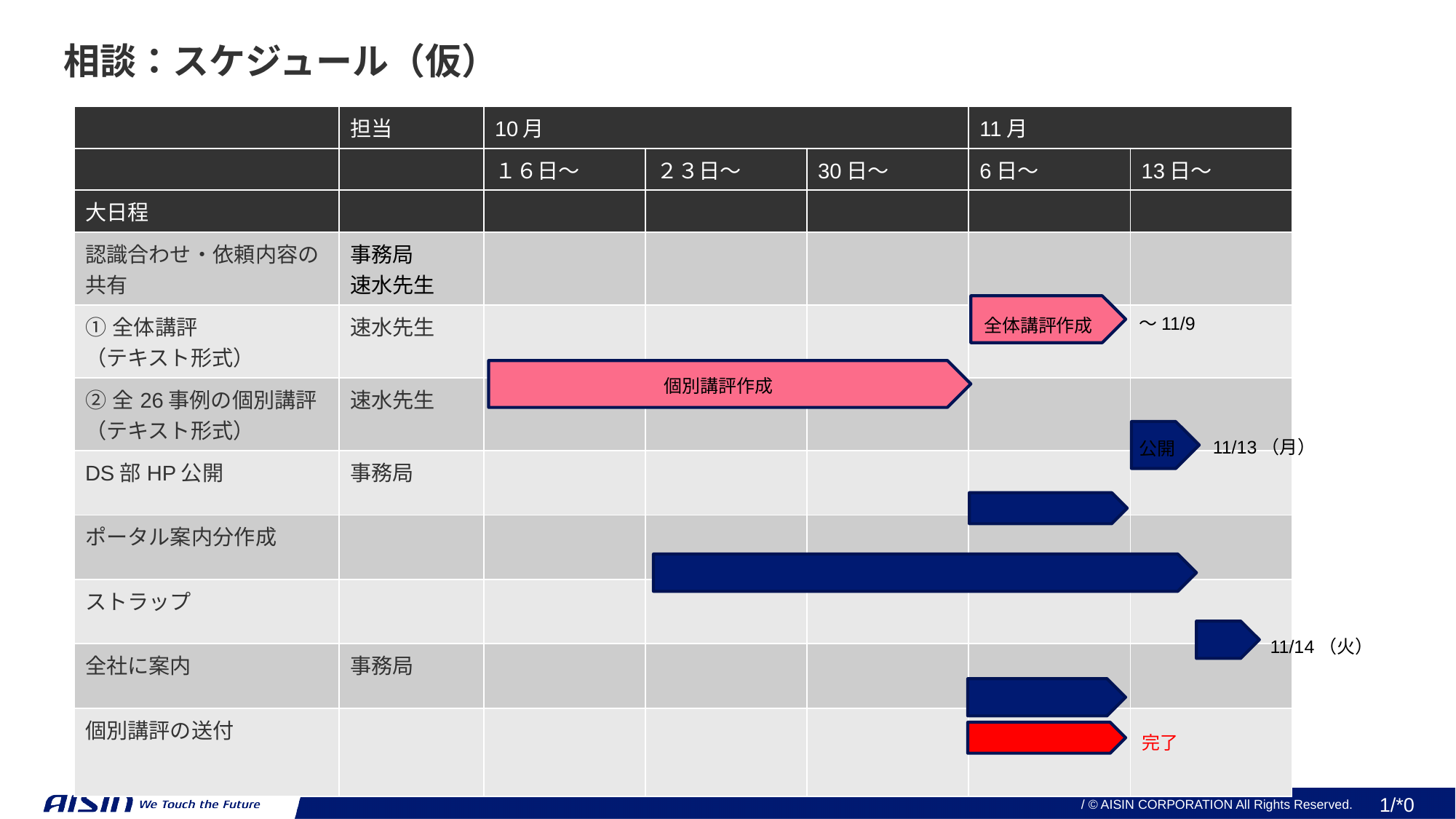

相談：スケジュール（仮）
|  | 担当 | 10月 |  |  | 11月 |  |
| --- | --- | --- | --- | --- | --- | --- |
|  |  | １６日～ | ２３日～ | 30日～ | 6日～ | 13日～ |
| 大日程 |  |  |  |  |  |  |
| 認識合わせ・依頼内容の共有 | 事務局 速水先生 |  |  |  |  |  |
| ➀全体講評 （テキスト形式） | 速水先生 |  |  |  |  |  |
| ➁全26事例の個別講評 （テキスト形式） | 速水先生 |  |  |  |  |  |
| DS部HP公開 | 事務局 |  |  |  |  |  |
| ポータル案内分作成 |  |  |  |  |  |  |
| ストラップ |  |  |  |  |  |  |
| 全社に案内 | 事務局 |  |  |  |  |  |
| 個別講評の送付 |  |  |  |  |  |  |

～11/9
全体講評作成

個別講評作成

11/13（月）
公開

11/14（火）

完了